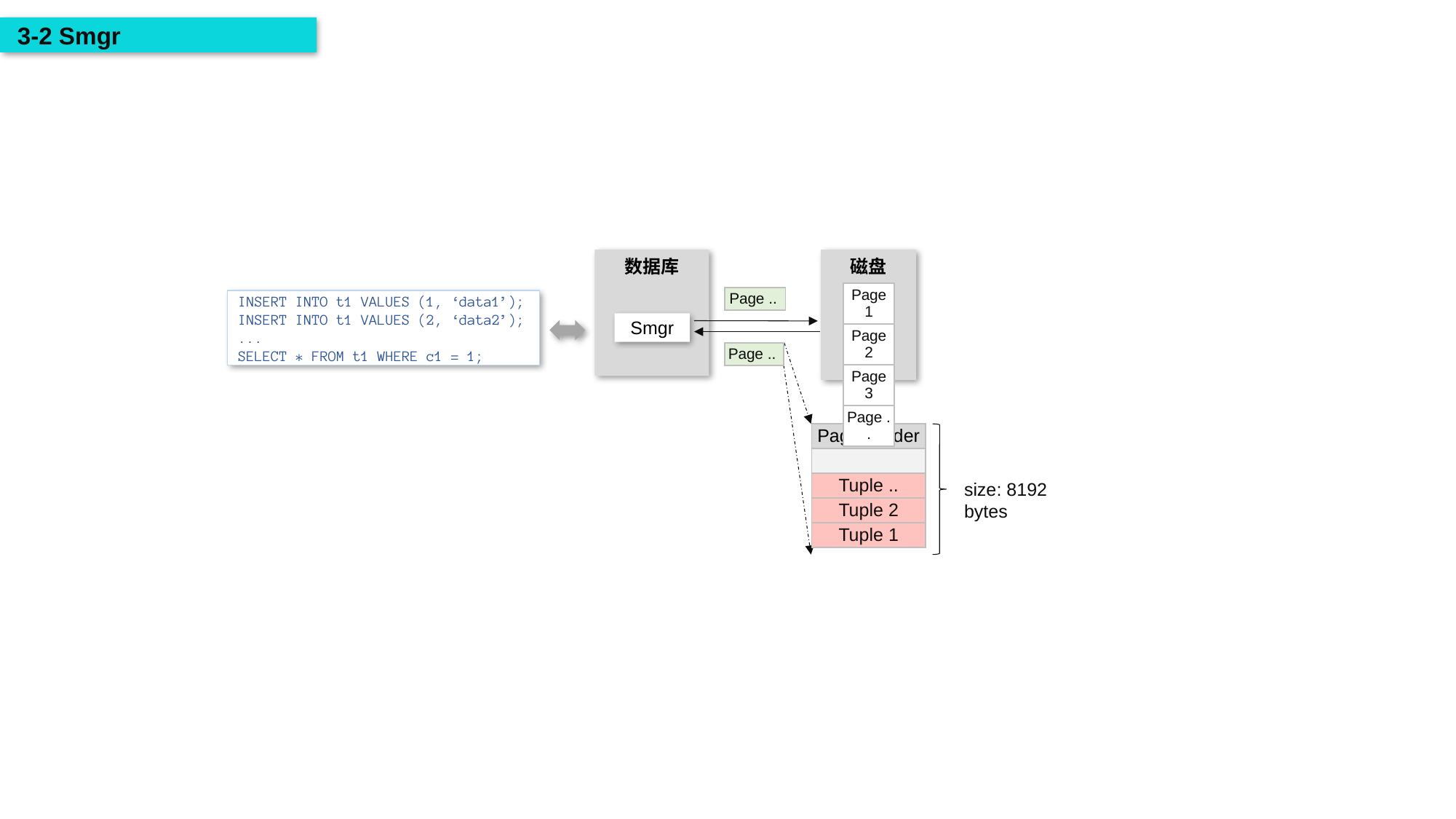

3-2 Smgr
数据库
磁盘
| Page 1 |
| --- |
| Page 2 |
| Page 3 |
| Page .. |
| Page .. |
| --- |
INSERT INTO t1 VALUES (1, ‘data1’);
INSERT INTO t1 VALUES (2, ‘data2’);
...
SELECT * FROM t1 WHERE c1 = 1;
Smgr

| Page .. |
| --- |
| PageHeader |
| --- |
|  |
| Tuple .. |
| Tuple 2 |
| Tuple 1 |

size: 8192 bytes